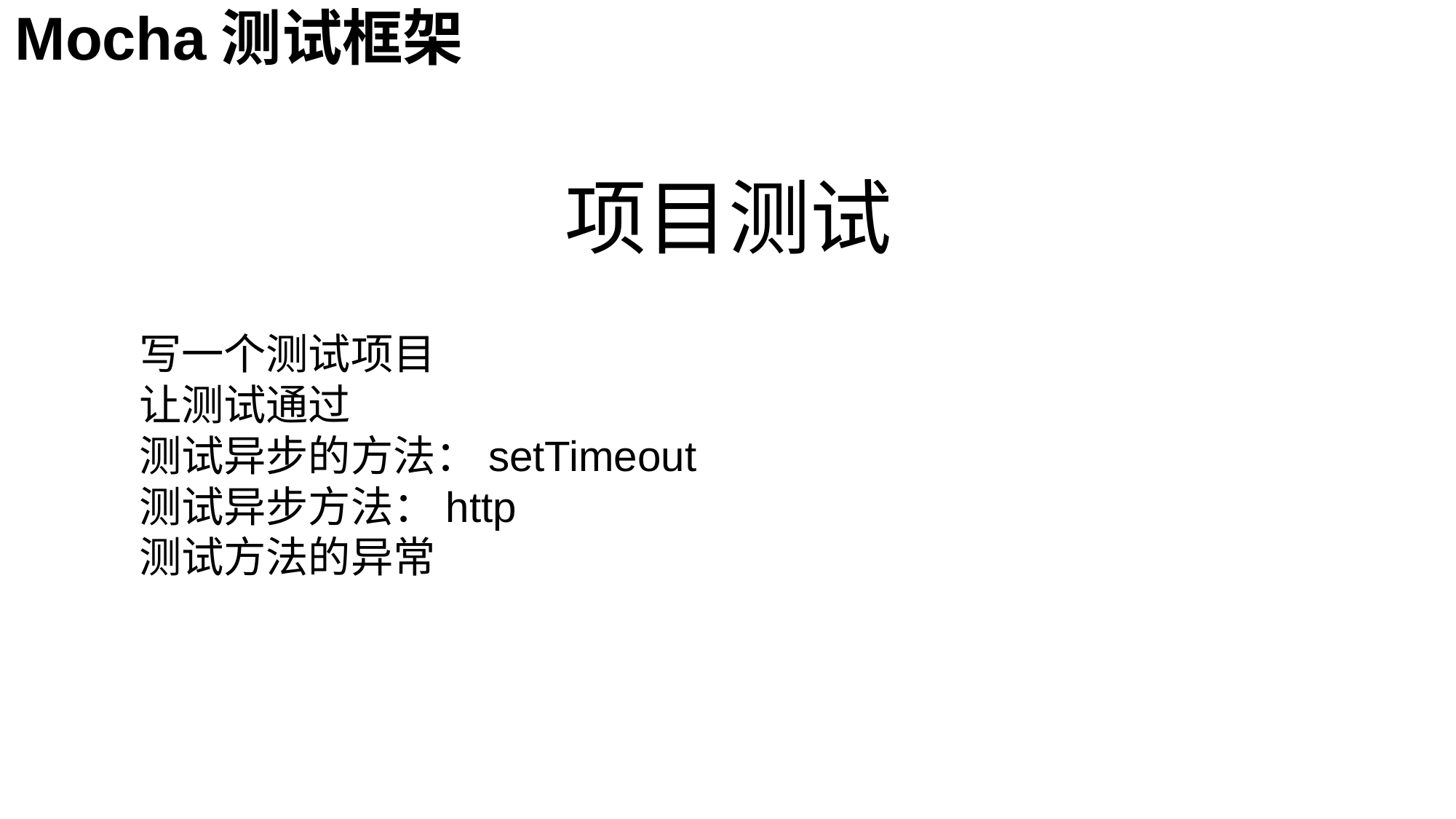

# Mocha测试框架
项目测试
写一个测试项目
让测试通过
测试异步的方法：setTimeout
测试异步方法：http
测试方法的异常